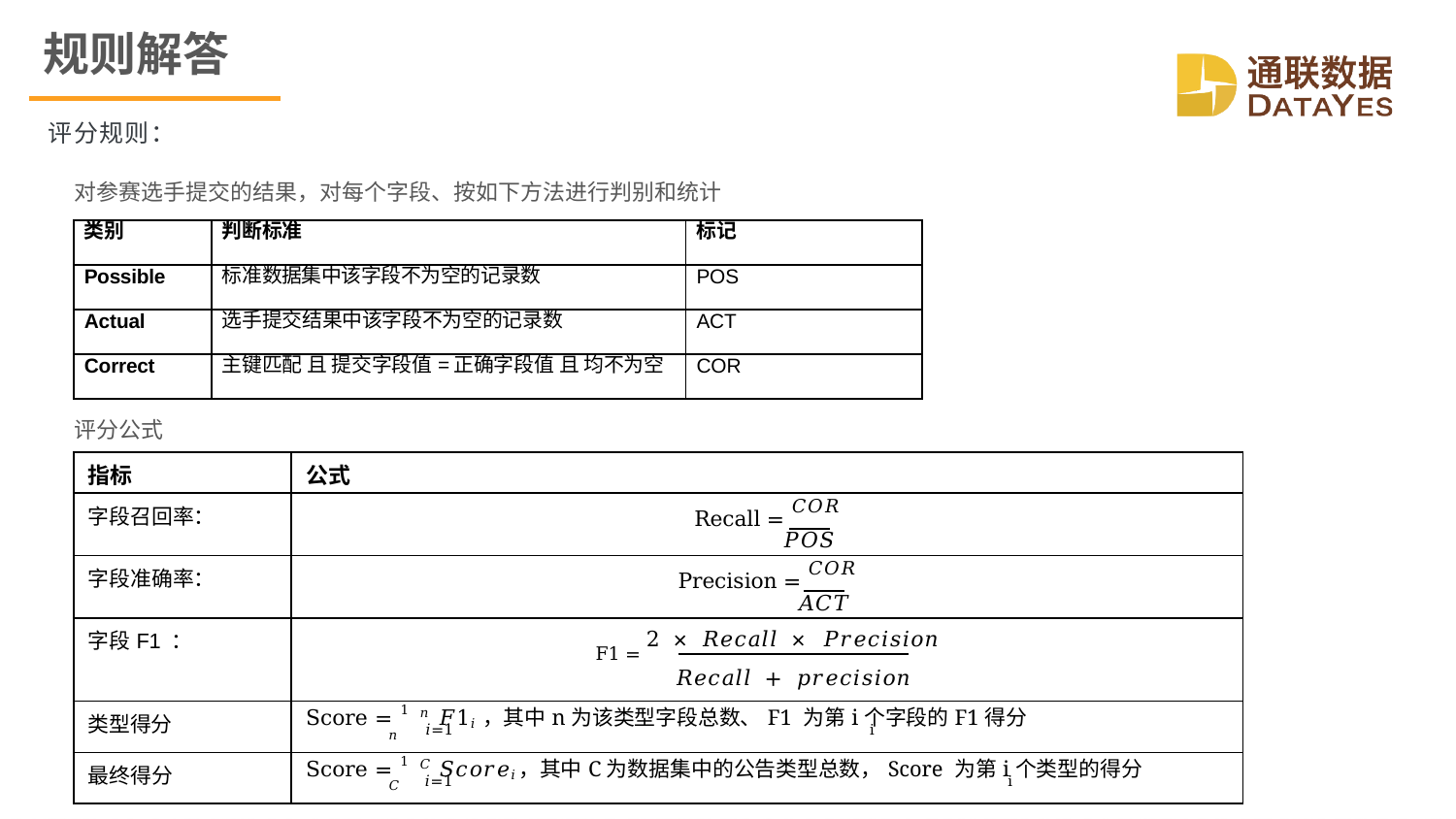

# 规则解答

评分规则：

对参赛选手提交的结果，对每个字段、按如下方法进行判别和统计
| 类别 | 判断标准 | 标记 |
| --- | --- | --- |
| Possible | 标准数据集中该字段不为空的记录数 | POS |
| Actual | 选手提交结果中该字段不为空的记录数 | ACT |
| Correct | 主键匹配 且 提交字段值=正确字段值 且 均不为空 | COR |
评分公式
| 指标 | 公式 |
| --- | --- |
| 字段召回率： | Recall = 𝐶𝑂𝑅 𝑃𝑂𝑆 |
| 字段准确率： | Precision = 𝐶𝑂𝑅 𝐴𝐶𝑇 |
| 字段F1 ： | F1 = 2 × 𝑅𝑒𝑐𝑎𝑙𝑙 × 𝑃𝑟𝑒𝑐𝑖𝑠𝑖𝑜𝑛 𝑅𝑒𝑐𝑎𝑙𝑙 + 𝑝𝑟𝑒𝑐𝑖𝑠𝑖𝑜𝑛 |
| 类型得分 | Score = 1 𝑛 𝐹1𝑖 ，其中n为该类型字段总数、F1 为第i个字段的F1得分 𝑛 𝑖=1 i |
| 最终得分 | Score = 1 𝐶 𝑆𝑐𝑜𝑟𝑒𝑖，其中C为数据集中的公告类型总数，Score 为第i个类型的得分 𝐶 𝑖=1 i |

Copyright © 2017 DataYes. All rights reserved	● 保密文件，请勿外泄